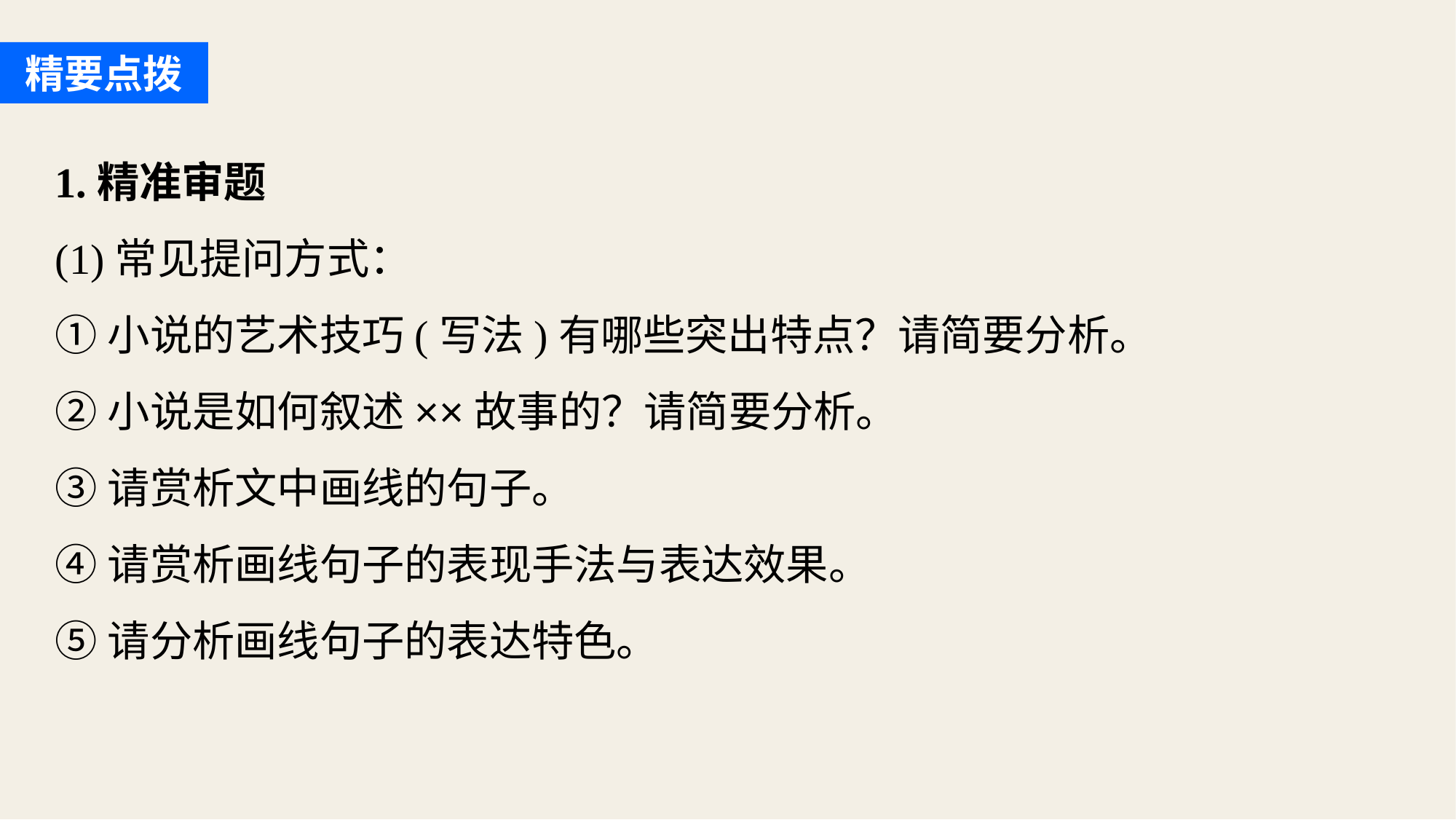

精要点拨
1.精准审题
(1)常见提问方式：
①小说的艺术技巧(写法)有哪些突出特点？请简要分析。
②小说是如何叙述××故事的？请简要分析。
③请赏析文中画线的句子。
④请赏析画线句子的表现手法与表达效果。
⑤请分析画线句子的表达特色。